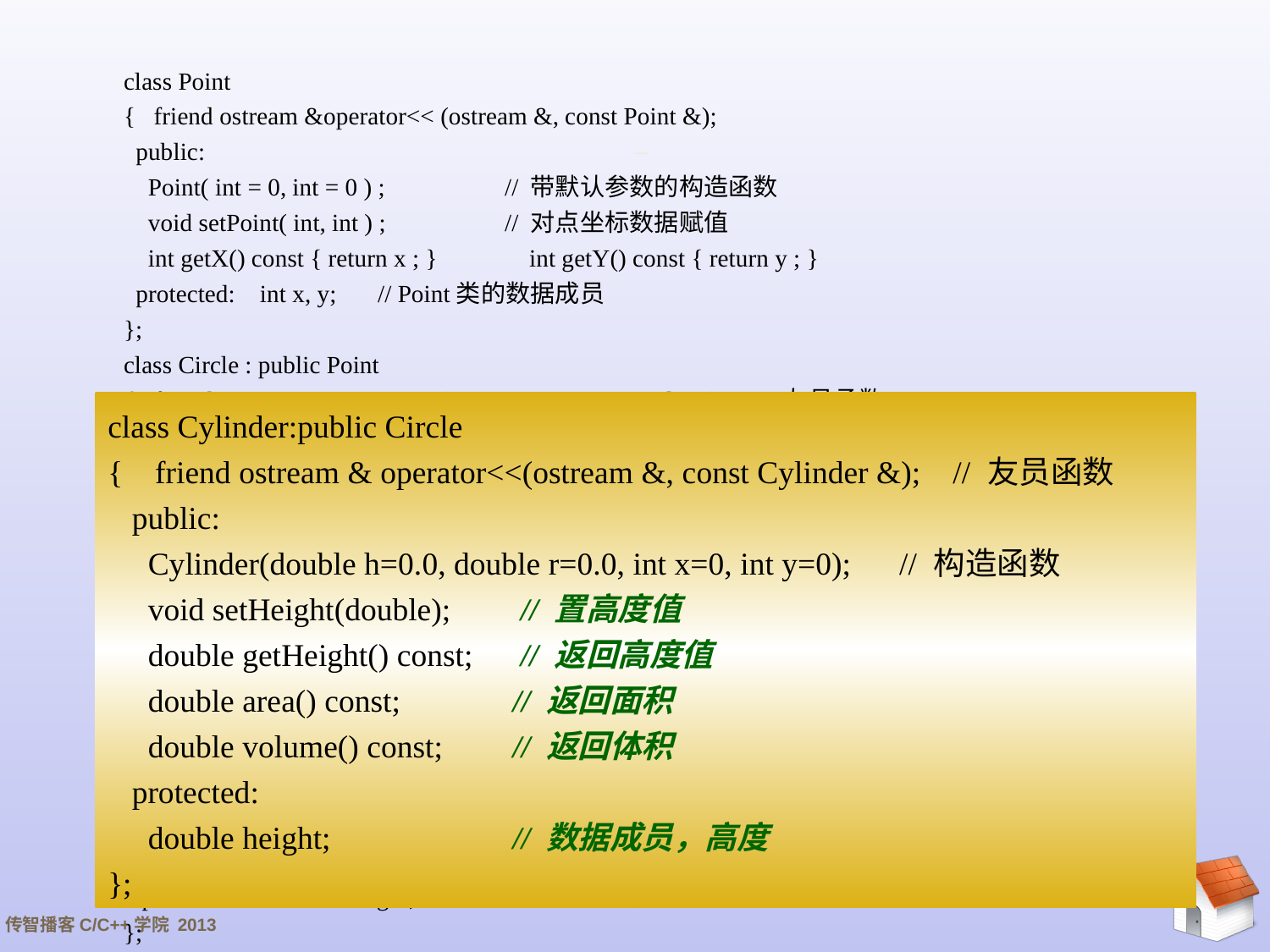

class Point
{   friend ostream &operator<< (ostream &, const Point &);
  public:
    Point( int = 0, int = 0 ) ;	// 带默认参数的构造函数
    void setPoint( int, int ) ;	// 对点坐标数据赋值
    int getX() const { return x ; }	    int getY() const { return y ; }
  protected:    int x, y;	// Point类的数据成员
};
class Circle : public Point
{   friend ostream &operator<< (ostream &, const Circle &);	// 友员函数
  public:
    Circle(double r=0.0, int x=0, int y=0);	// 构造函数
    void setRadius(double);  /*置半径*/          double getRadius() const;     /*返回半径*/
    double area() const;		// 返回面积
  protected:    double radius;	// 数据成员，半径
};
class Cylinder:public Circle
{    friend ostream & operator<<(ostream &, const Cylinder &);    // 友员函数
   public:
     Cylinder(double h=0.0, double r=0.0, int x=0, int y=0);      // 构造函数
     void setHeight(double);    /* 置高度值*/           double getHeight() const;	    /* 返回高度值*/
     double area() const;	     /* 返回面积*/            double volume() const;	    /* 返回体积*/
   protected:     double height;	// 数据成员，高度
};
# 7.4  继承的应用实例
class Cylinder:public Circle
{    friend ostream & operator<<(ostream &, const Cylinder &);    // 友员函数
   public:
     Cylinder(double h=0.0, double r=0.0, int x=0, int y=0);      // 构造函数
     void setHeight(double);   	    // 置高度值
     double getHeight() const;	    // 返回高度值
     double area() const;	   // 返回面积
     double volume() const;	   // 返回体积
   protected:
     double height;		   // 数据成员，高度
};